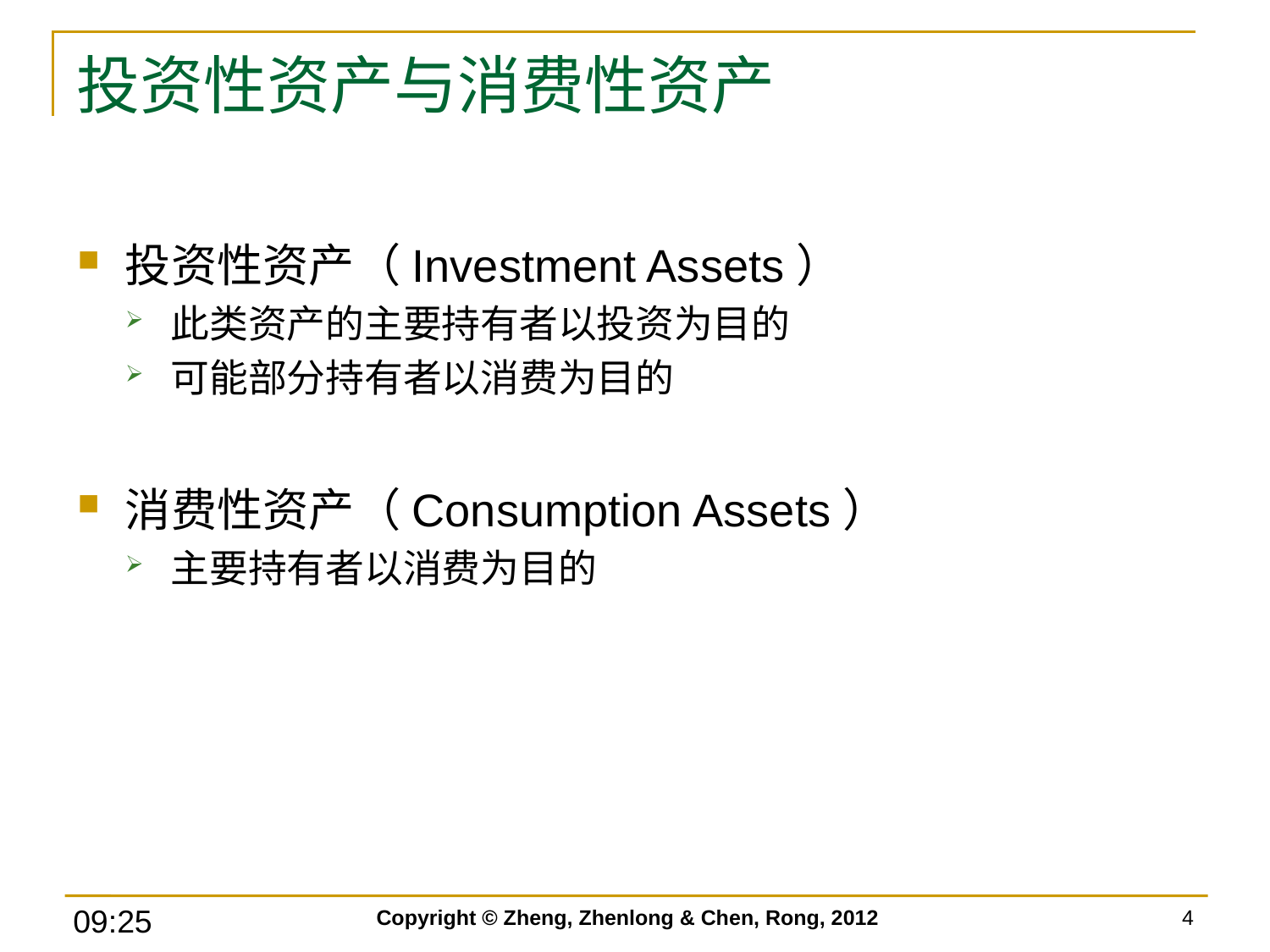

# 投资性资产与消费性资产

投资性资产（Investment Assets）
此类资产的主要持有者以投资为目的
可能部分持有者以消费为目的

消费性资产（Consumption Assets）
主要持有者以消费为目的
Copyright © Zheng, Zhenlong & Chen, Rong, 2012
4